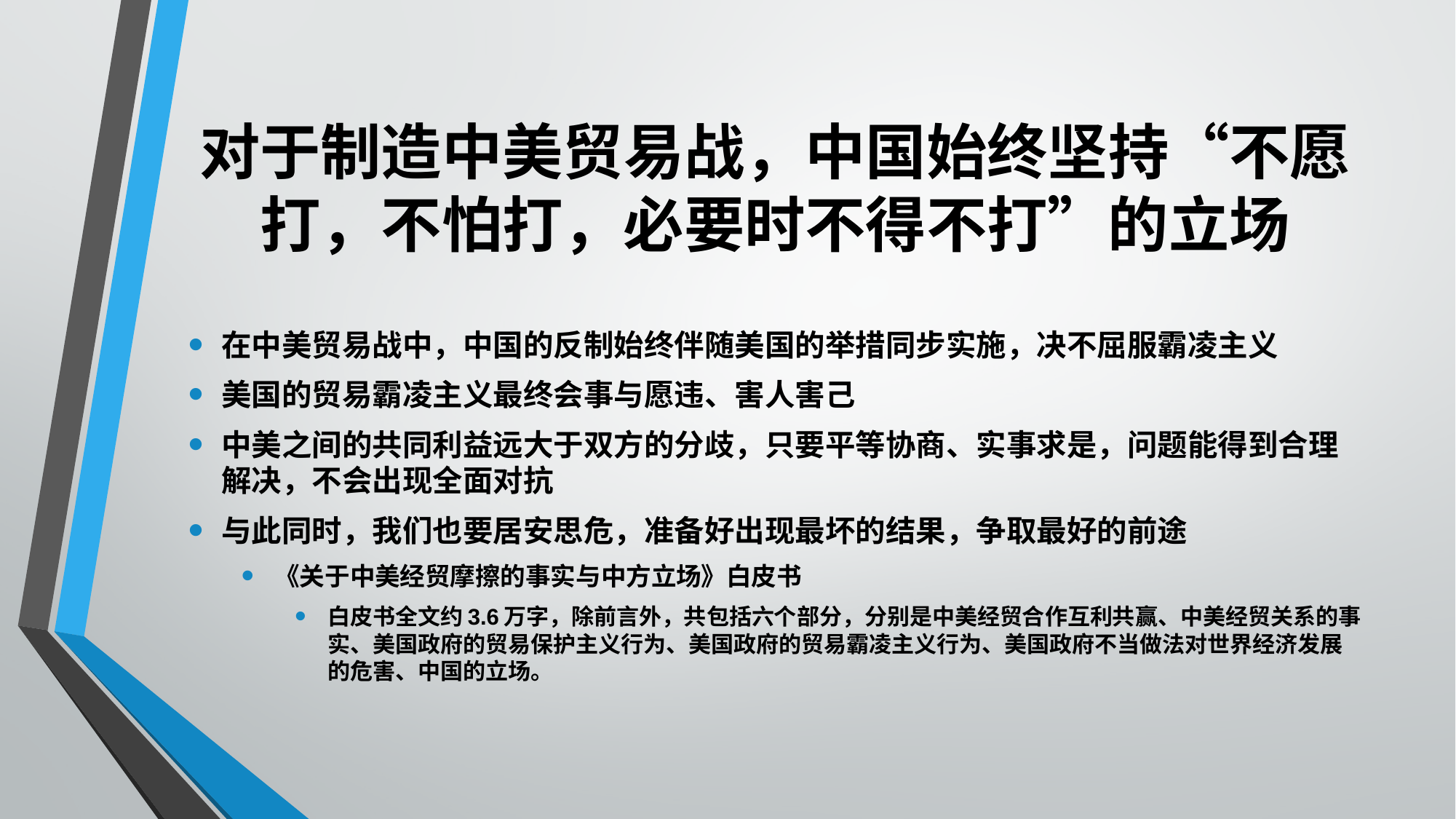

# 对于制造中美贸易战，中国始终坚持“不愿打，不怕打，必要时不得不打”的立场
在中美贸易战中，中国的反制始终伴随美国的举措同步实施，决不屈服霸凌主义
美国的贸易霸凌主义最终会事与愿违、害人害己
中美之间的共同利益远大于双方的分歧，只要平等协商、实事求是，问题能得到合理解决，不会出现全面对抗
与此同时，我们也要居安思危，准备好出现最坏的结果，争取最好的前途
《关于中美经贸摩擦的事实与中方立场》白皮书
白皮书全文约3.6万字，除前言外，共包括六个部分，分别是中美经贸合作互利共赢、中美经贸关系的事实、美国政府的贸易保护主义行为、美国政府的贸易霸凌主义行为、美国政府不当做法对世界经济发展的危害、中国的立场。